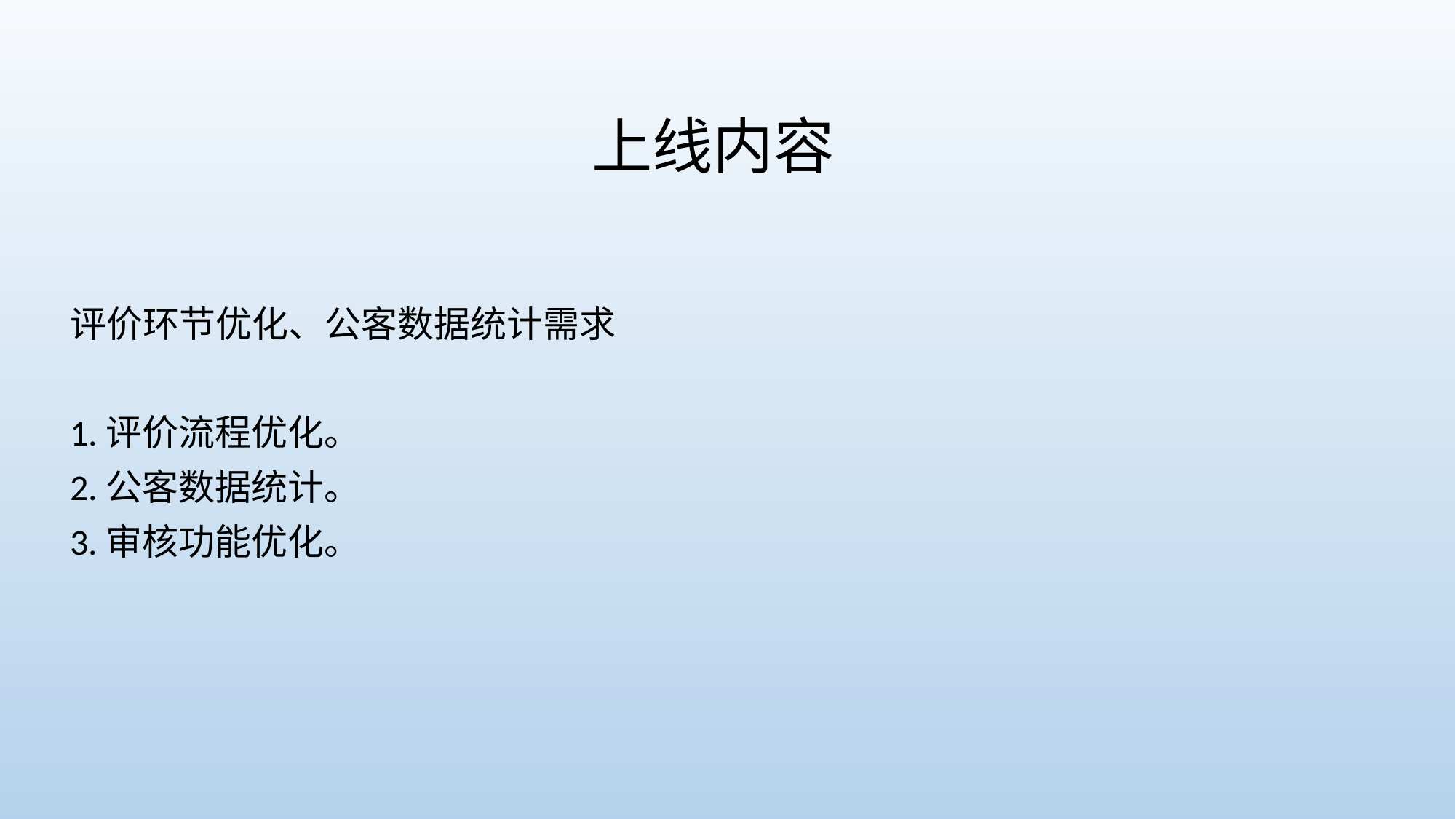

上线内容

评价环节优化、公客数据统计需求

1.评价流程优化。
2.公客数据统计。
3.审核功能优化。